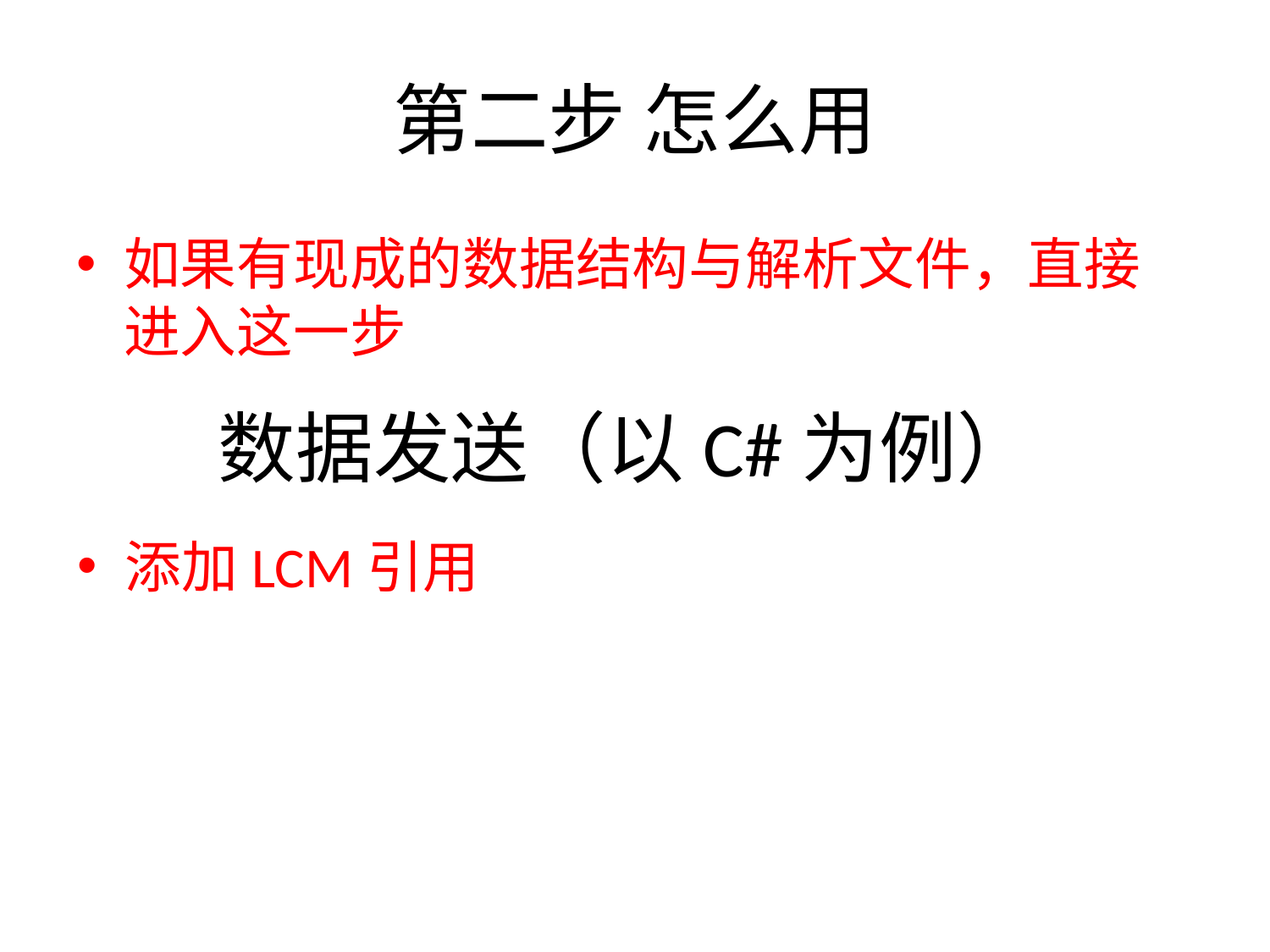

# 第二步 怎么用
如果有现成的数据结构与解析文件，直接进入这一步
数据发送（以C#为例）
添加LCM引用